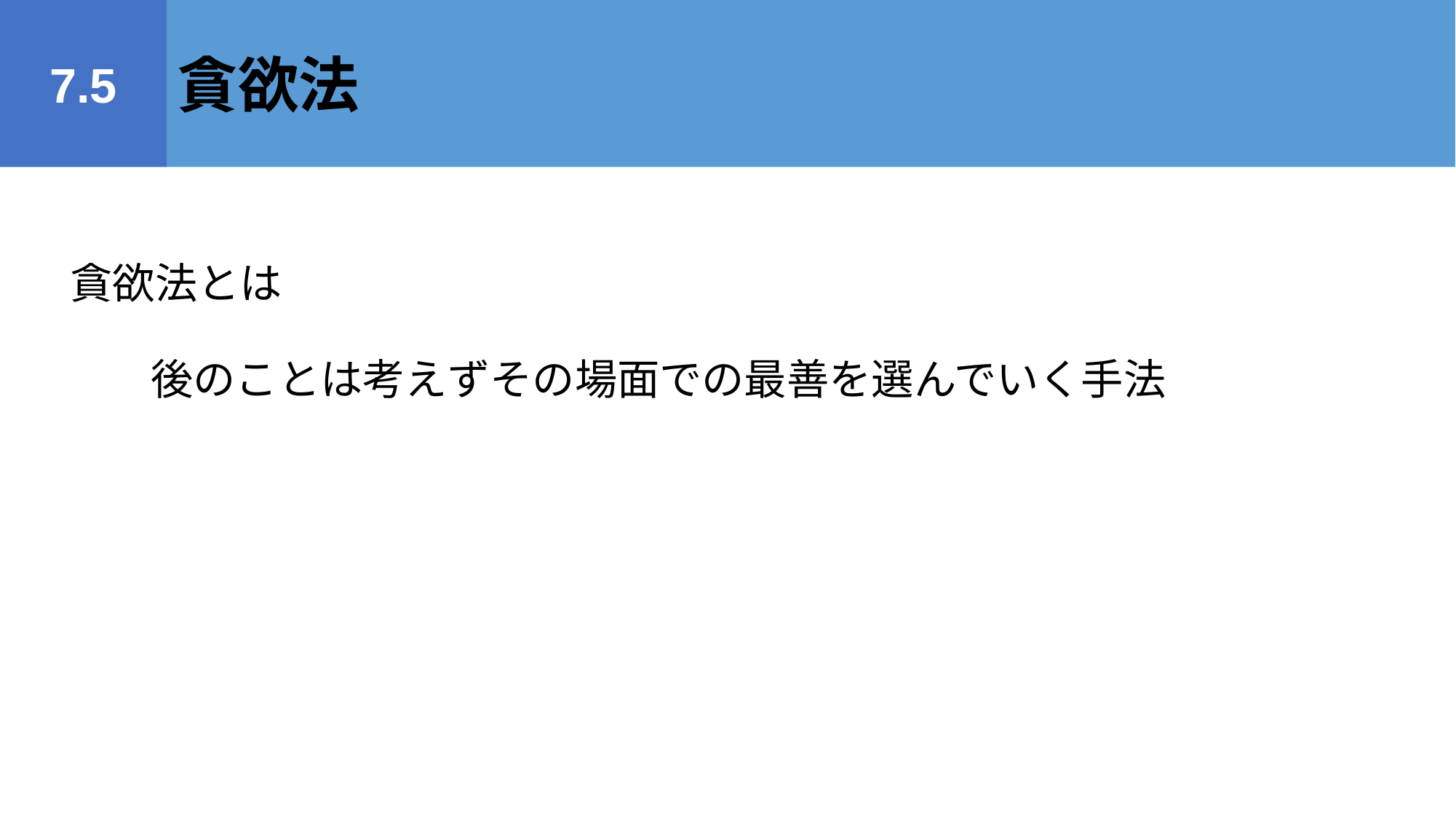

7.5
貪欲法
貪欲法とは
後のことは考えずその場面での最善を選んでいく手法